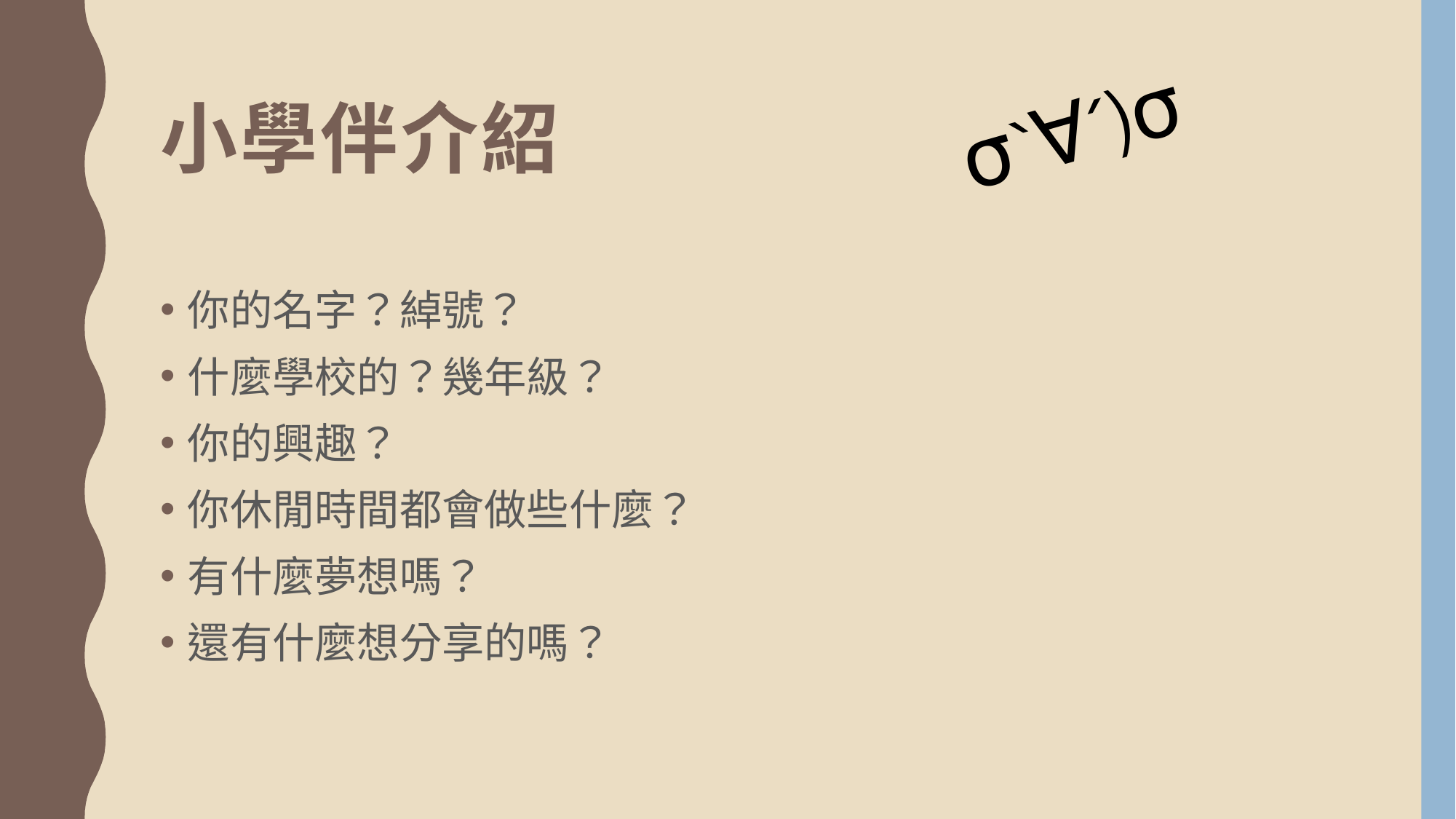

σ`∀´)σ
# 小學伴介紹
你的名字？綽號？
什麼學校的？幾年級？
你的興趣？
你休閒時間都會做些什麼？
有什麼夢想嗎？
還有什麼想分享的嗎？